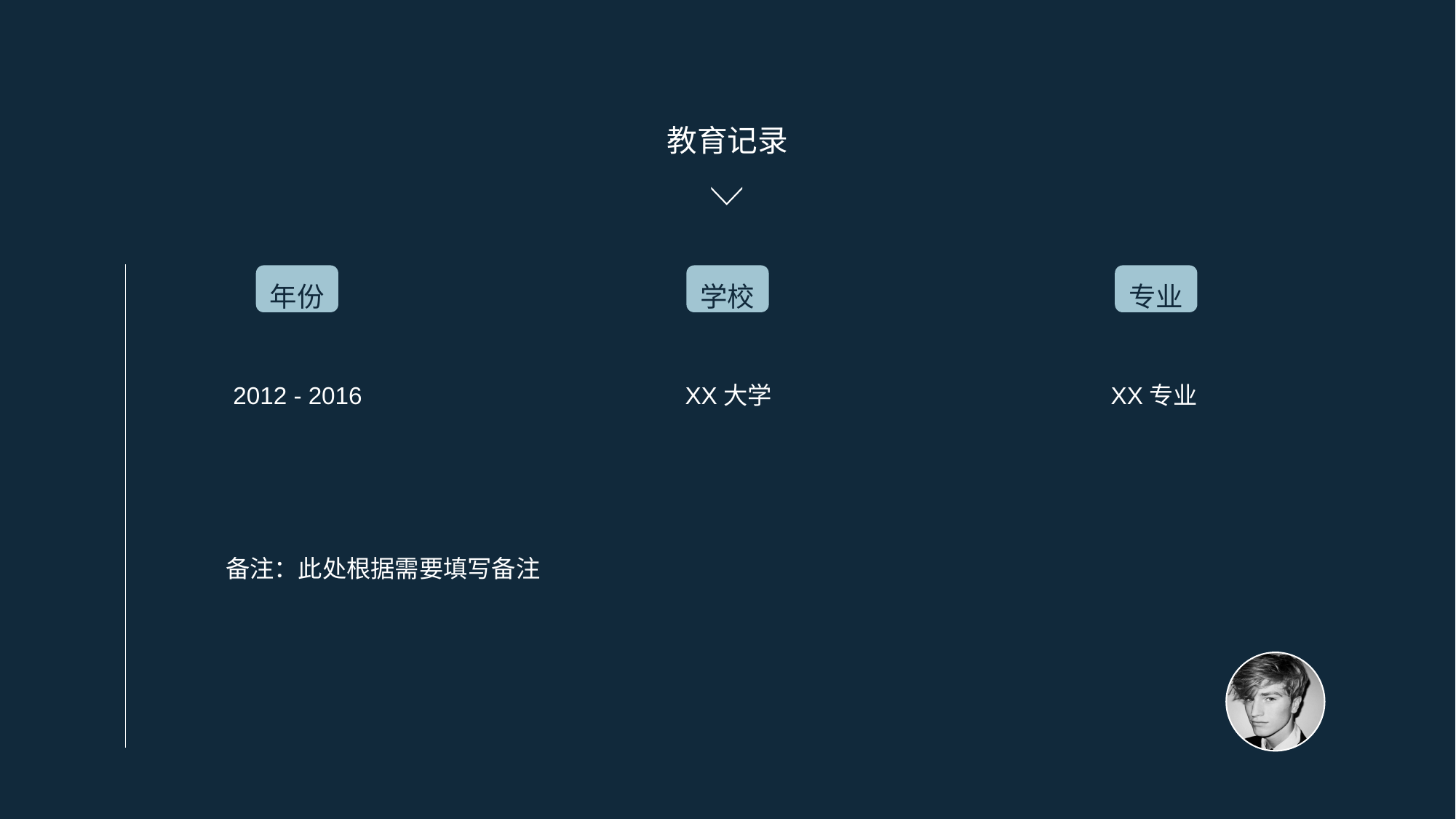

教育记录

年份

学校

专业

2012 - 2016
XX大学
XX专业
备注：此处根据需要填写备注